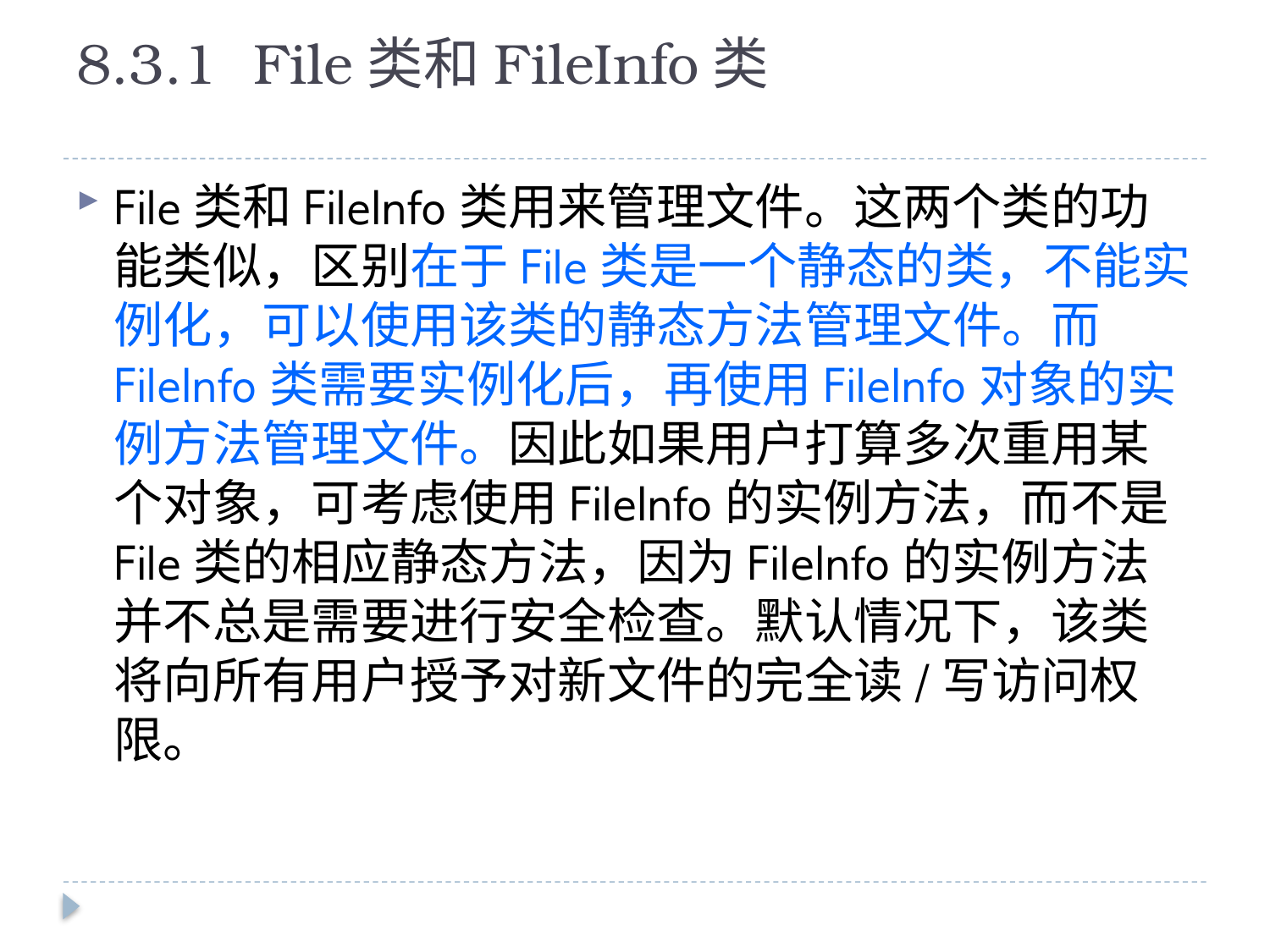

# 8.3.1  File类和FileInfo类
File类和FileInfo类用来管理文件。这两个类的功能类似，区别在于File类是一个静态的类，不能实例化，可以使用该类的静态方法管理文件。而FileInfo类需要实例化后，再使用FileInfo对象的实例方法管理文件。因此如果用户打算多次重用某个对象，可考虑使用FileInfo的实例方法，而不是File类的相应静态方法，因为FileInfo的实例方法并不总是需要进行安全检查。默认情况下，该类将向所有用户授予对新文件的完全读/写访问权限。